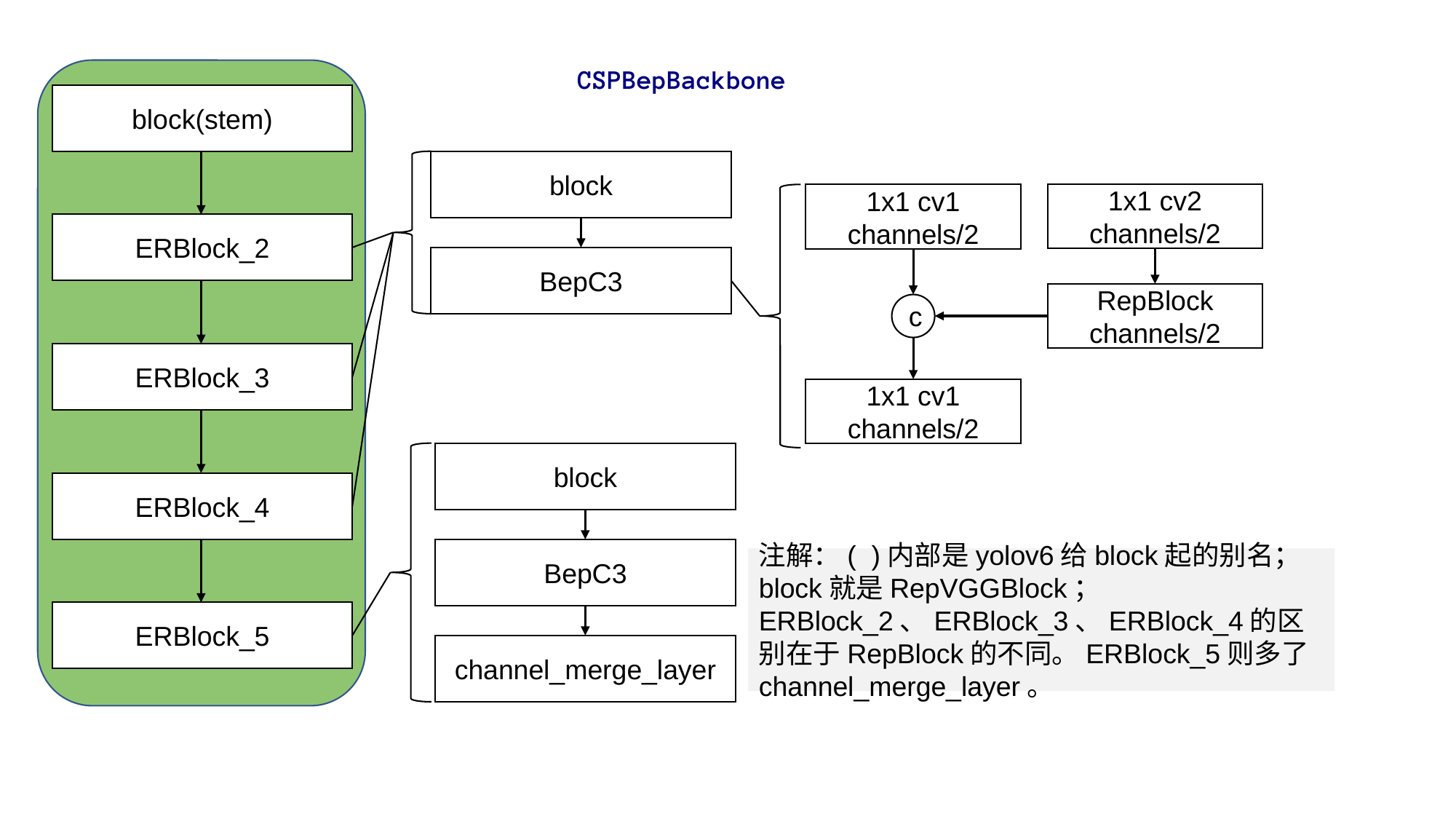

CSPBepBackbone

block(stem)
ERBlock_2
ERBlock_3
ERBlock_4
ERBlock_5

block
BepC3
1x1 cv2 channels/2

1x1 cv1 channels/2
RepBlock channels/2
c
1x1 cv1 channels/2

block
BepC3
channel_merge_layer
注解：(  )内部是yolov6给block起的别名；block就是RepVGGBlock；ERBlock_2、ERBlock_3、ERBlock_4的区别在于RepBlock的不同。ERBlock_5则多了channel_merge_layer。